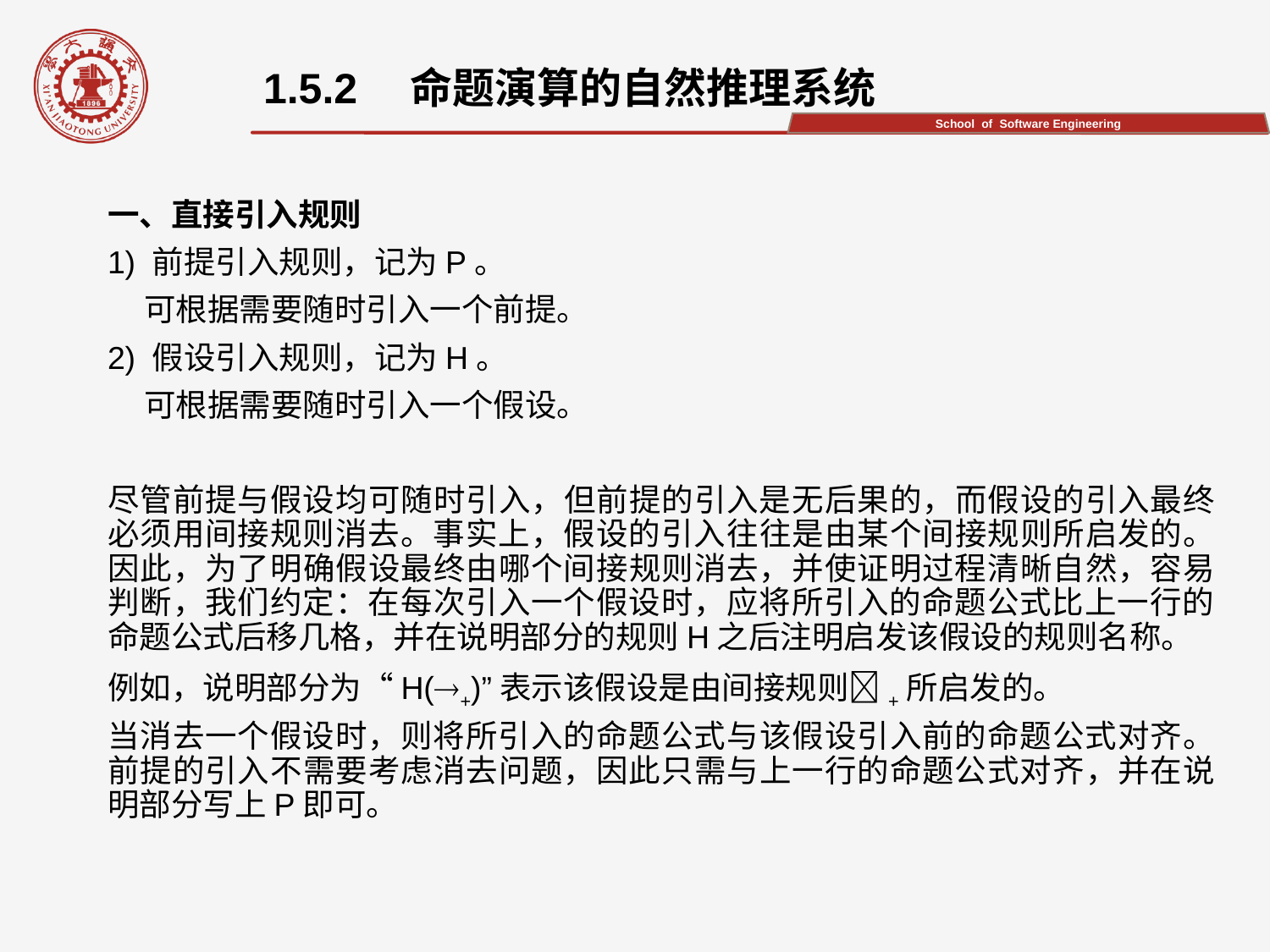

1.5.2　命题演算的自然推理系统
一、直接引入规则
1) 前提引入规则，记为P。
    可根据需要随时引入一个前提。
2) 假设引入规则，记为H。
    可根据需要随时引入一个假设。

尽管前提与假设均可随时引入，但前提的引入是无后果的，而假设的引入最终必须用间接规则消去。事实上，假设的引入往往是由某个间接规则所启发的。因此，为了明确假设最终由哪个间接规则消去，并使证明过程清晰自然，容易判断，我们约定：在每次引入一个假设时，应将所引入的命题公式比上一行的命题公式后移几格，并在说明部分的规则H之后注明启发该假设的规则名称。
例如，说明部分为“H(→+)”表示该假设是由间接规则→+所启发的。
当消去一个假设时，则将所引入的命题公式与该假设引入前的命题公式对齐。前提的引入不需要考虑消去问题，因此只需与上一行的命题公式对齐，并在说明部分写上P即可。